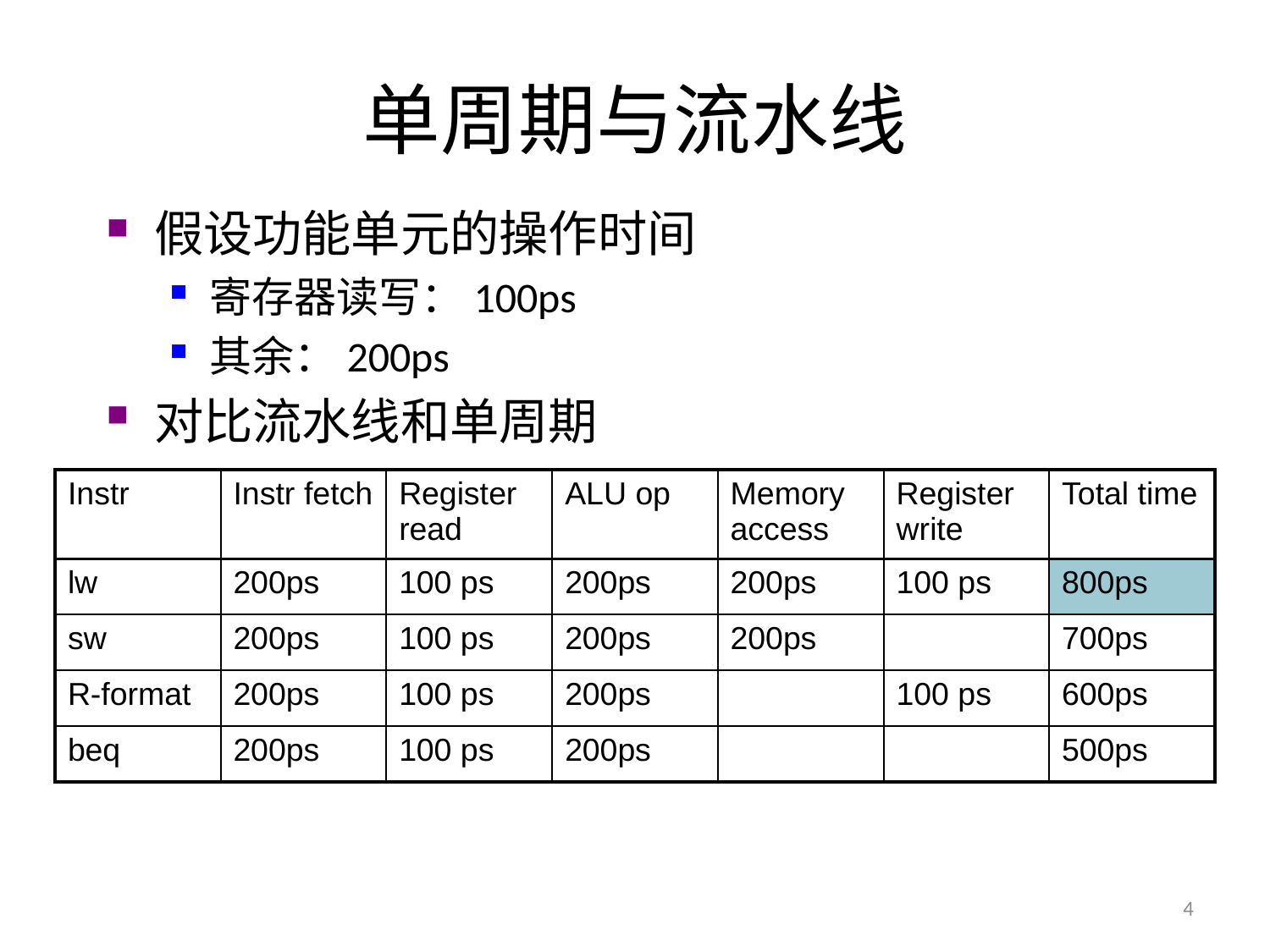

# 单周期与流水线
假设功能单元的操作时间
寄存器读写：100ps
其余：200ps
对比流水线和单周期
| Instr | Instr fetch | Register read | ALU op | Memory access | Register write | Total time |
| --- | --- | --- | --- | --- | --- | --- |
| lw | 200ps | 100 ps | 200ps | 200ps | 100 ps | 800ps |
| sw | 200ps | 100 ps | 200ps | 200ps |  | 700ps |
| R-format | 200ps | 100 ps | 200ps |  | 100 ps | 600ps |
| beq | 200ps | 100 ps | 200ps |  |  | 500ps |
4